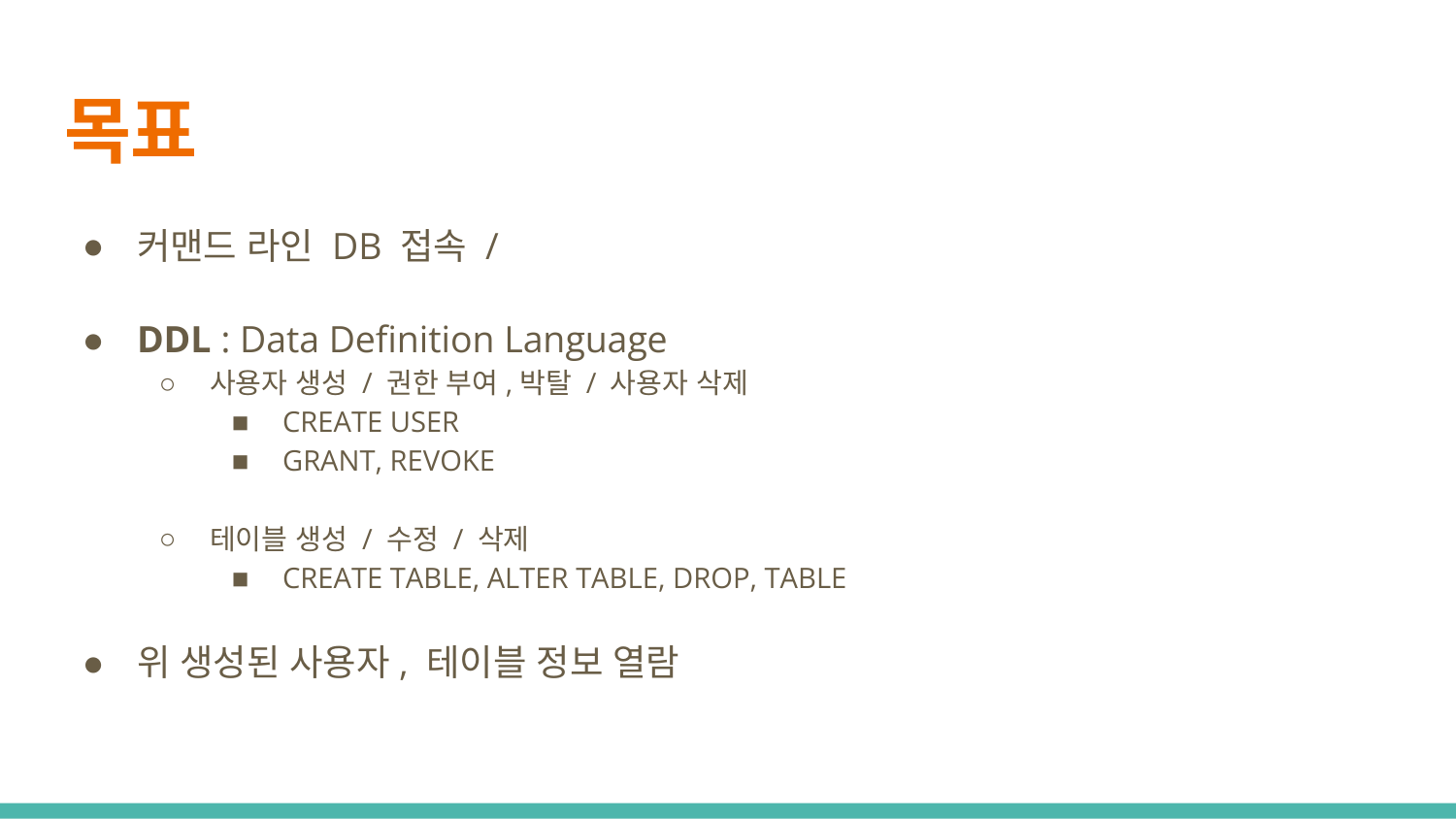

# 목표
커맨드 라인 DB 접속 /
DDL : Data Definition Language
사용자 생성 / 권한 부여,박탈 / 사용자 삭제
CREATE USER
GRANT, REVOKE
테이블 생성 / 수정 / 삭제
CREATE TABLE, ALTER TABLE, DROP, TABLE
위 생성된 사용자, 테이블 정보 열람